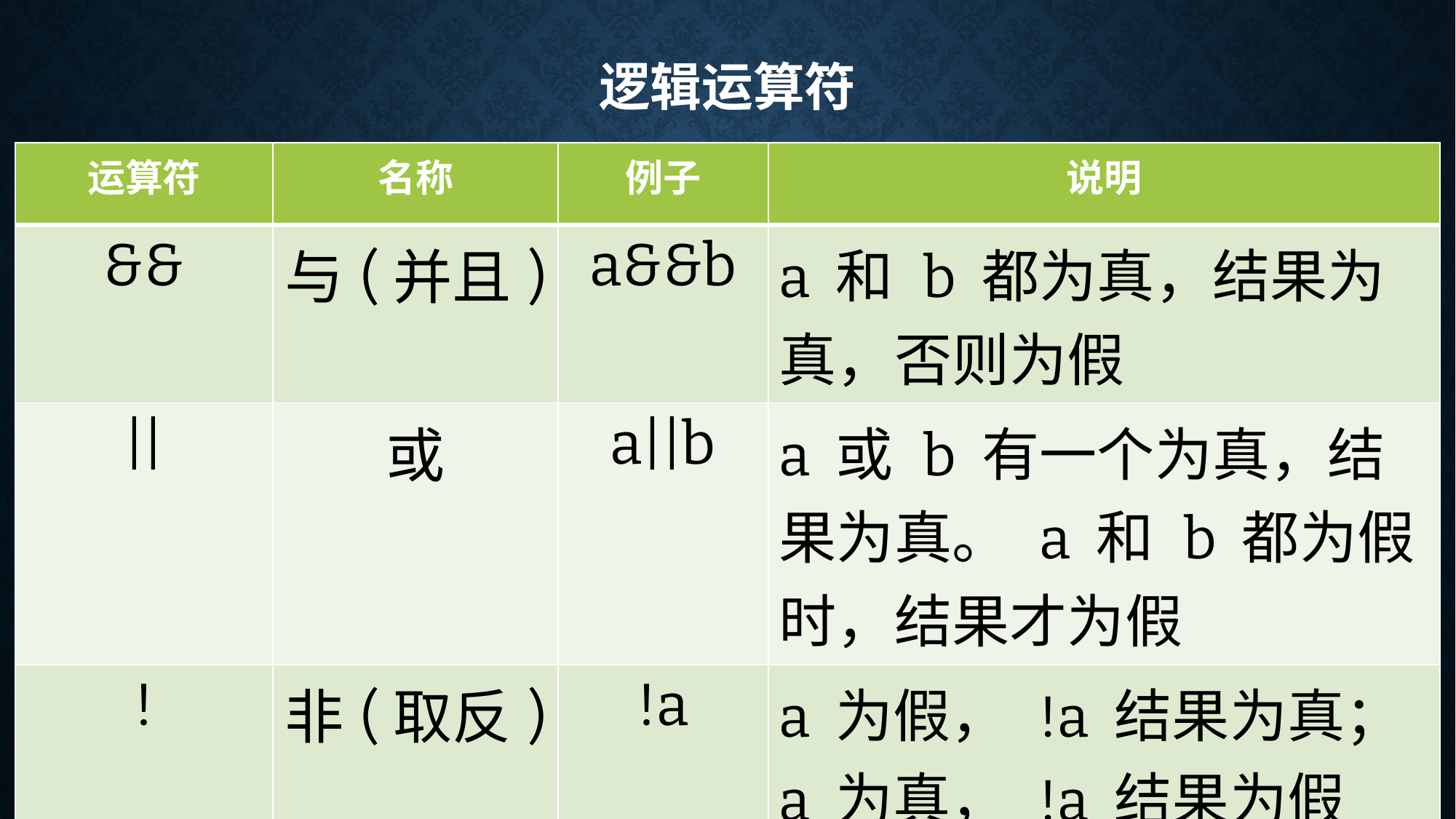

# 逻辑运算符
| 运算符 | 名称 | 例子 | 说明 |
| --- | --- | --- | --- |
| && | 与(并且) | a&&b | a 和 b 都为真，结果为真，否则为假 |
| || | 或 | a||b | a 或 b 有一个为真，结果为真。 a 和 b 都为假时，结果才为假 |
| ! | 非(取反) | !a | a 为假， !a 结果为真； a 为真， !a 结果为假 |